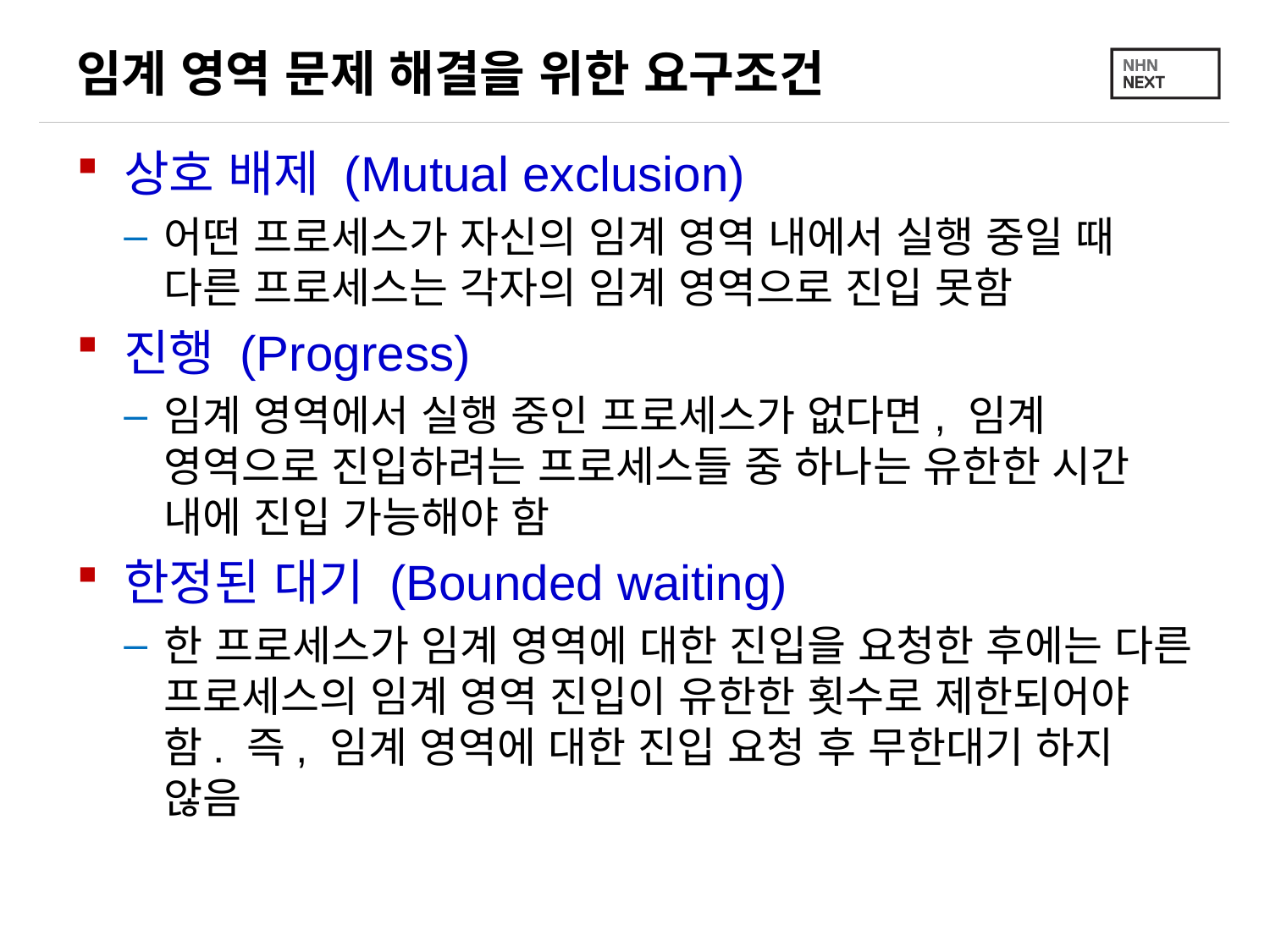

# 임계 영역 문제 해결을 위한 요구조건
상호 배제 (Mutual exclusion)
어떤 프로세스가 자신의 임계 영역 내에서 실행 중일 때 다른 프로세스는 각자의 임계 영역으로 진입 못함
진행 (Progress)
임계 영역에서 실행 중인 프로세스가 없다면, 임계 영역으로 진입하려는 프로세스들 중 하나는 유한한 시간 내에 진입 가능해야 함
한정된 대기 (Bounded waiting)
한 프로세스가 임계 영역에 대한 진입을 요청한 후에는 다른 프로세스의 임계 영역 진입이 유한한 횟수로 제한되어야 함. 즉, 임계 영역에 대한 진입 요청 후 무한대기 하지 않음